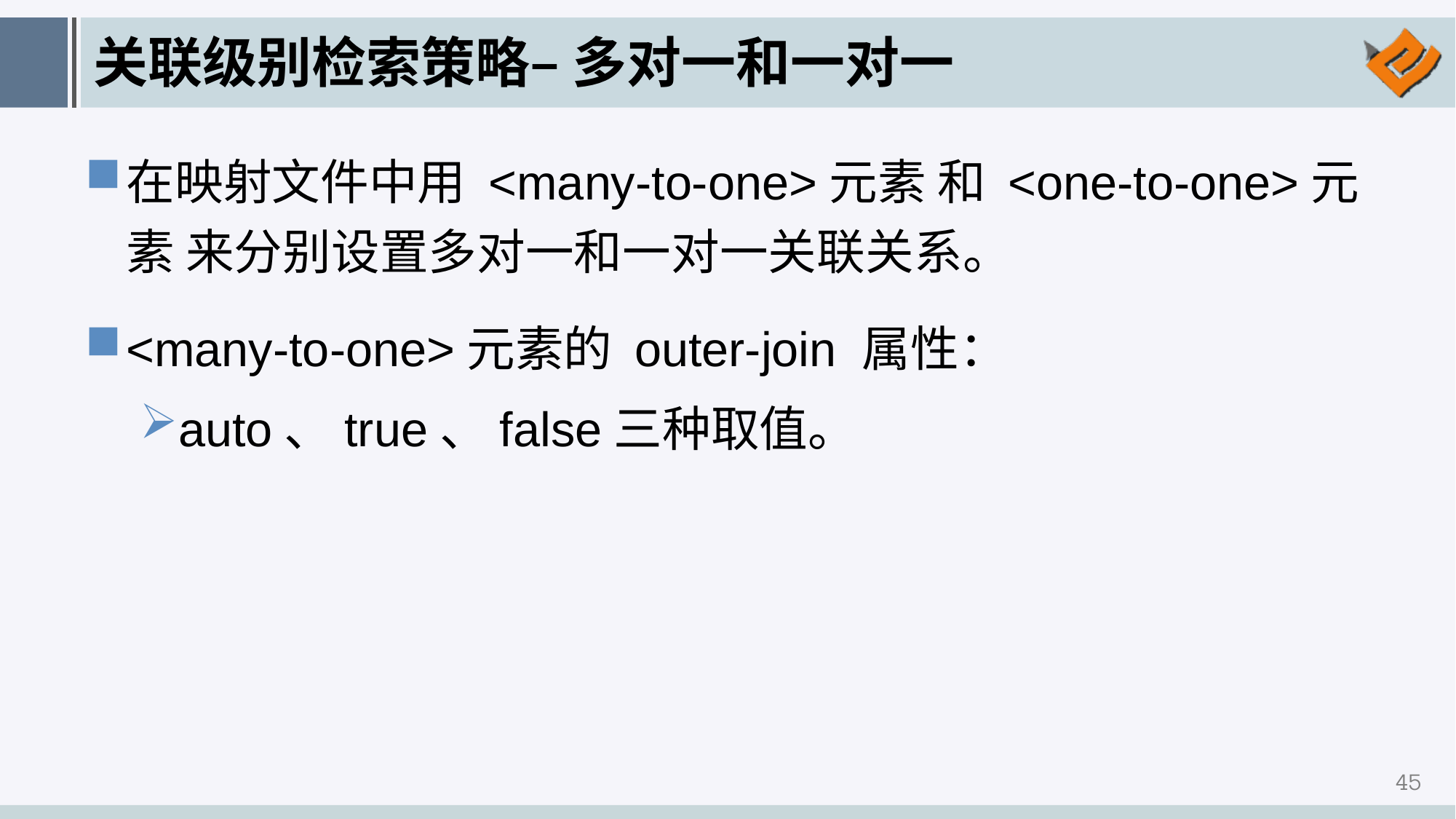

# 关联级别检索策略– 多对一和一对一
在映射文件中用 <many-to-one>元素 和 <one-to-one>元素 来分别设置多对一和一对一关联关系。
<many-to-one>元素的 outer-join 属性：
auto、true、false三种取值。